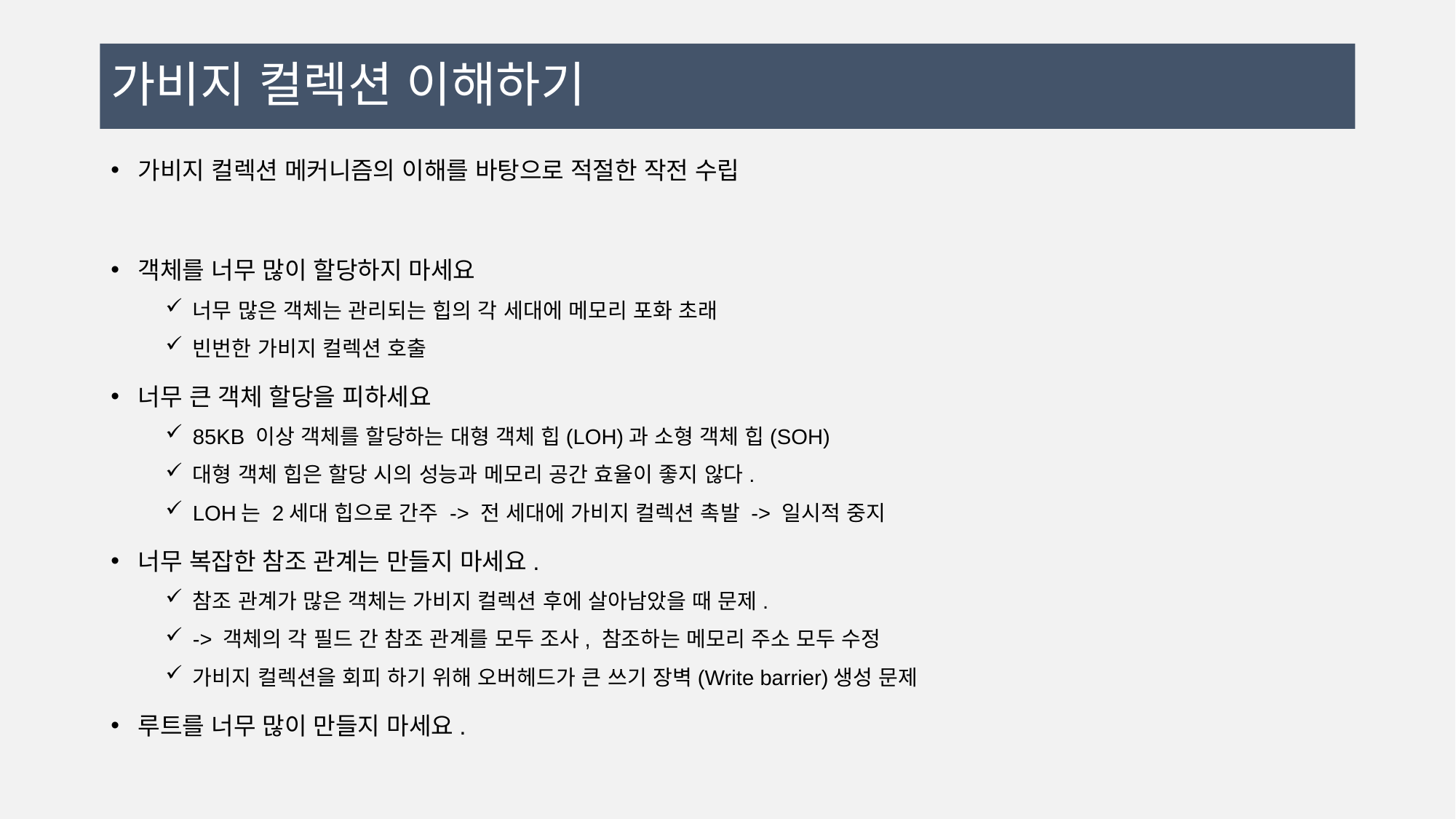

# 가비지 컬렉션 이해하기
가비지 컬렉션 메커니즘의 이해를 바탕으로 적절한 작전 수립

객체를 너무 많이 할당하지 마세요
너무 많은 객체는 관리되는 힙의 각 세대에 메모리 포화 초래
빈번한 가비지 컬렉션 호출
너무 큰 객체 할당을 피하세요
85KB 이상 객체를 할당하는 대형 객체 힙(LOH)과 소형 객체 힙(SOH)
대형 객체 힙은 할당 시의 성능과 메모리 공간 효율이 좋지 않다.
LOH는 2세대 힙으로 간주 -> 전 세대에 가비지 컬렉션 촉발 -> 일시적 중지
너무 복잡한 참조 관계는 만들지 마세요.
참조 관계가 많은 객체는 가비지 컬렉션 후에 살아남았을 때 문제.
-> 객체의 각 필드 간 참조 관계를 모두 조사, 참조하는 메모리 주소 모두 수정
가비지 컬렉션을 회피 하기 위해 오버헤드가 큰 쓰기 장벽(Write barrier)생성 문제
루트를 너무 많이 만들지 마세요.